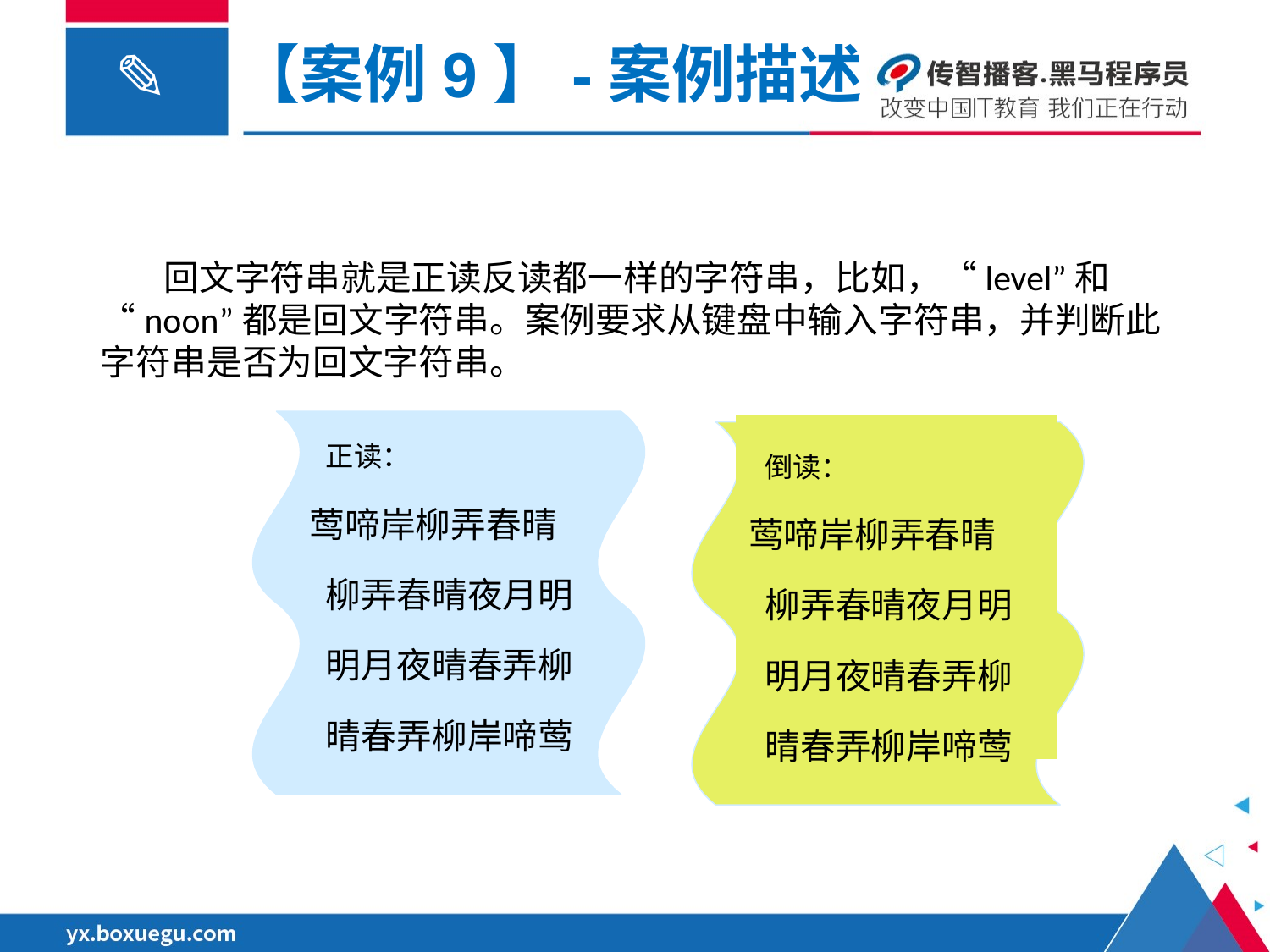

【案例9】-案例描述
       回文字符串就是正读反读都一样的字符串，比如，“level”和“noon”都是回文字符串。案例要求从键盘中输入字符串，并判断此字符串是否为回文字符串。
 正读：
莺啼岸柳弄春晴
 柳弄春晴夜月明
 明月夜晴春弄柳
 晴春弄柳岸啼莺

 倒读：
莺啼岸柳弄春晴
 柳弄春晴夜月明
 明月夜晴春弄柳
 晴春弄柳岸啼莺